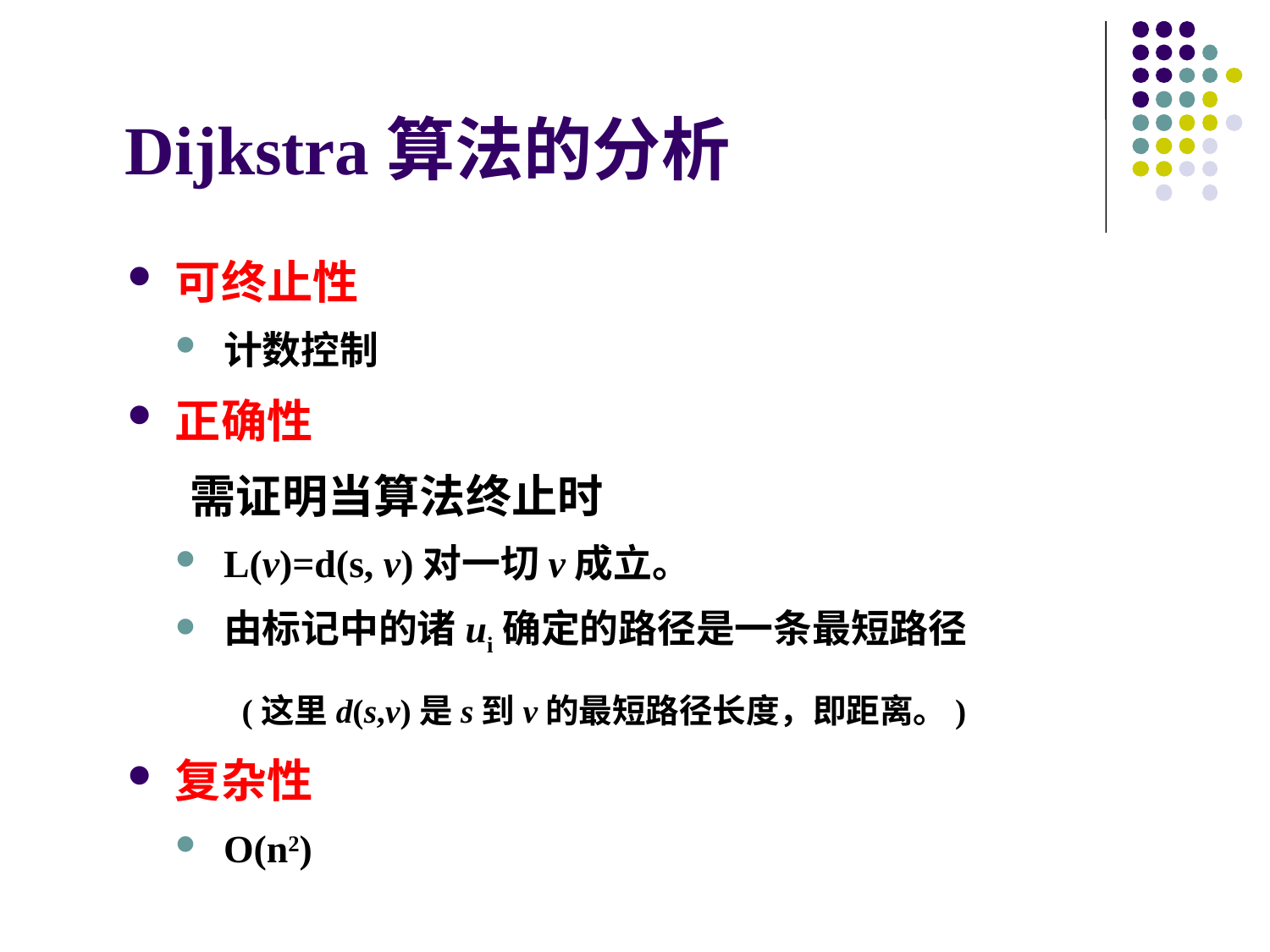

# Dijkstra算法的分析
可终止性
计数控制
正确性
     需证明当算法终止时
L(v)=d(s, v)对一切v成立。
由标记中的诸ui确定的路径是一条最短路径
          (这里d(s,v)是s到v的最短路径长度，即距离。)
复杂性
O(n2)